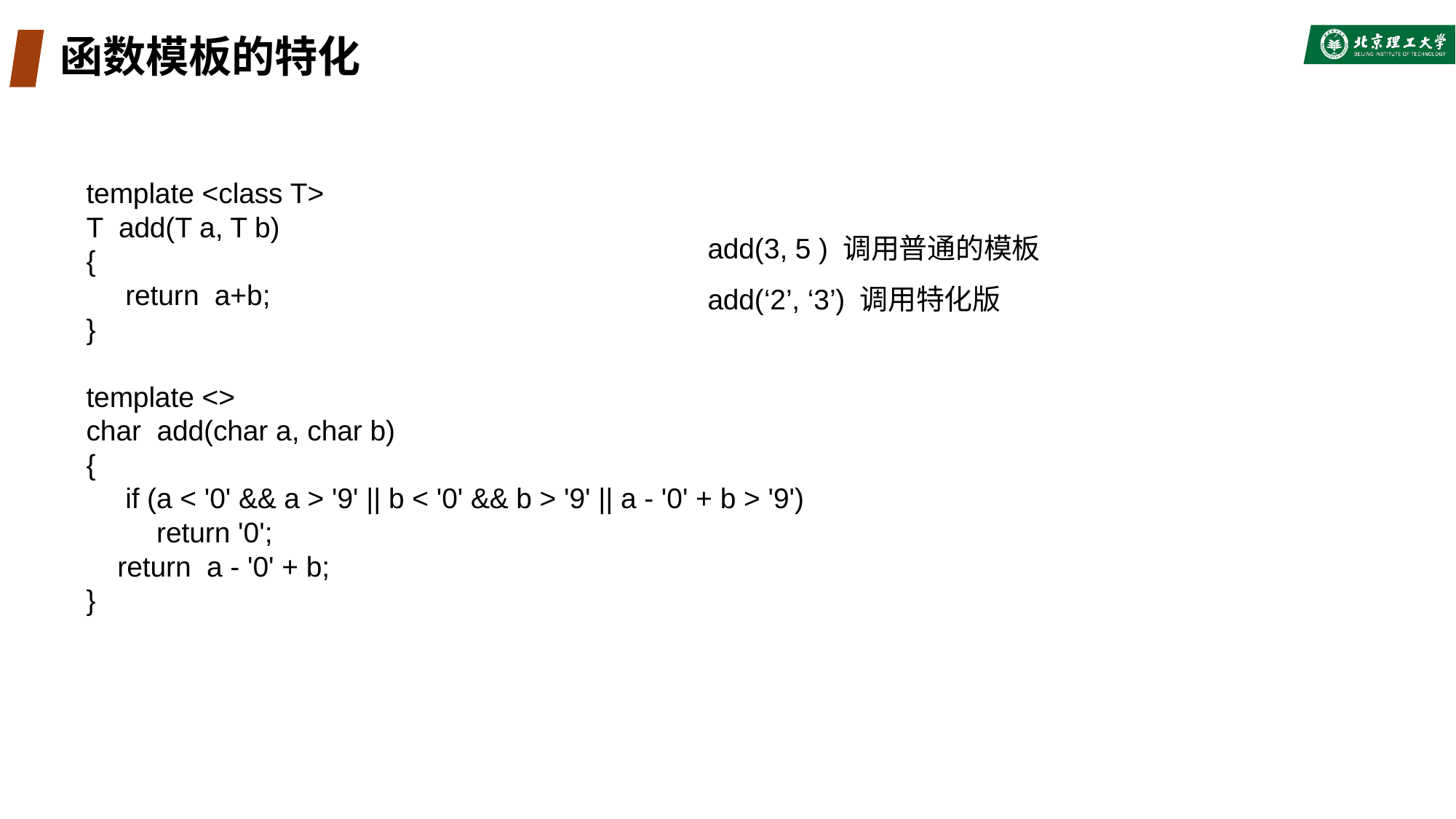

# 函数模板的特化
template <class T>
T  add(T a, T b)
{
     return  a+b;
}

template <>
char  add(char a, char b)
{
     if (a < '0' && a > '9' || b < '0' && b > '9' || a - '0' + b > '9')
         return '0';
    return  a - '0' + b;
}
add(3, 5 ) 调用普通的模板
add(‘2’, ‘3’) 调用特化版